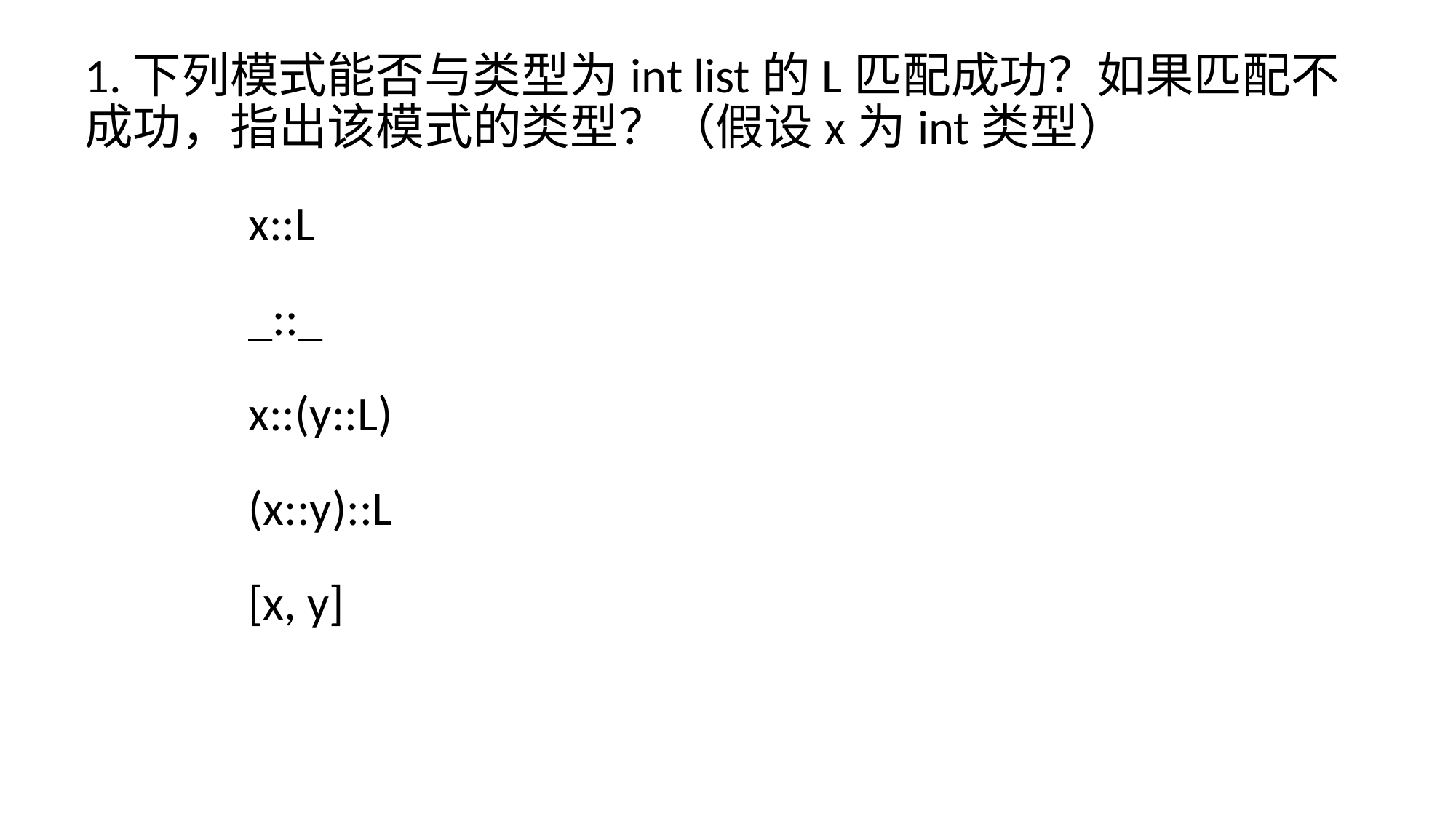

1.下列模式能否与类型为int list的L匹配成功？如果匹配不成功，指出该模式的类型？（假设x为int类型）
x::L
_::_
x::(y::L)
(x::y)::L
[x, y]